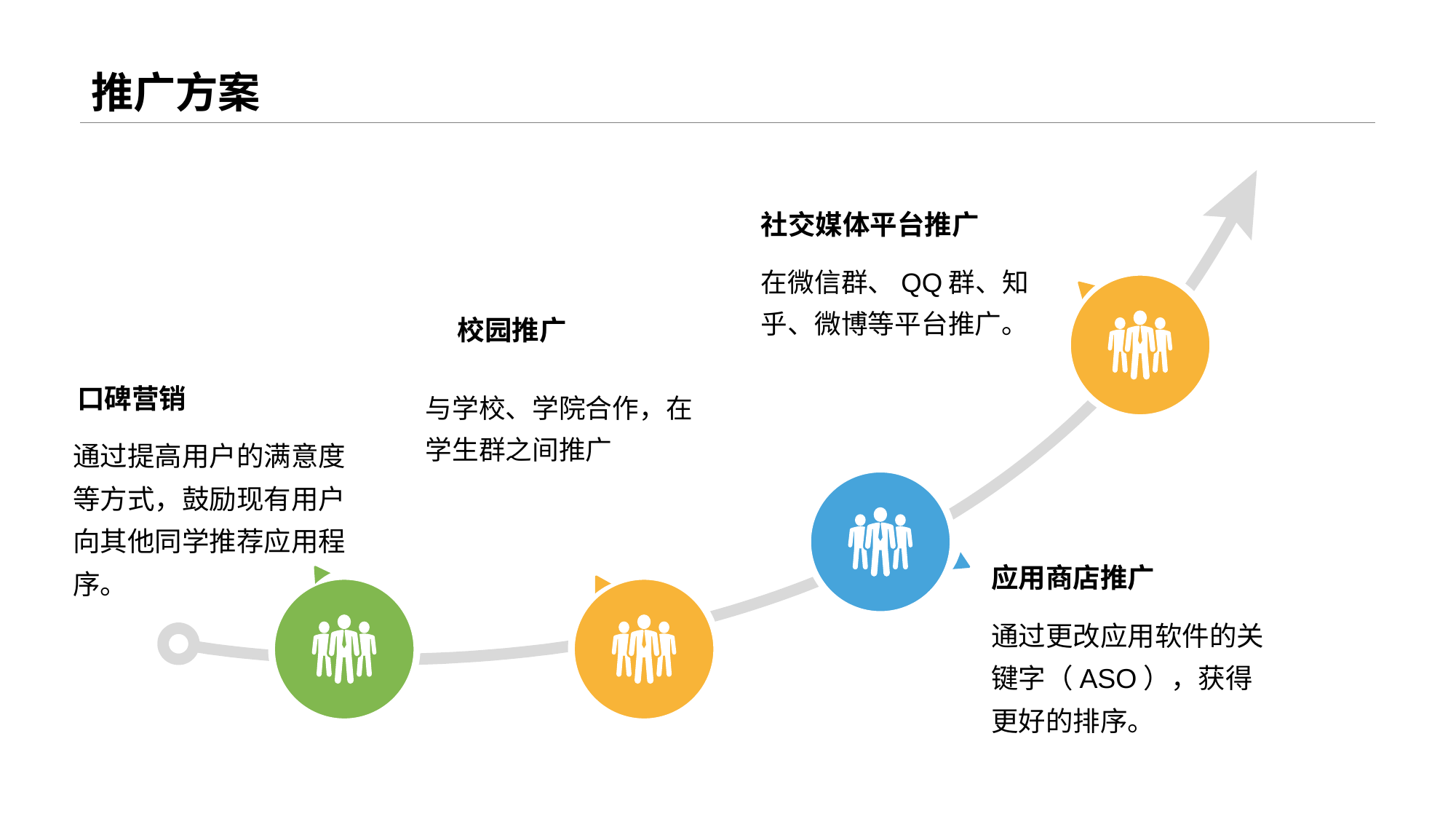

# 推广方案

社交媒体平台推广
在微信群、QQ群、知乎、微博等平台推广。

口碑营销
通过提高用户的满意度等方式，鼓励现有用户向其他同学推荐应用程序。

应用商店推广
通过更改应用软件的关键字（ASO），获得更好的排序。

校园推广
与学校、学院合作，在学生群之间推广